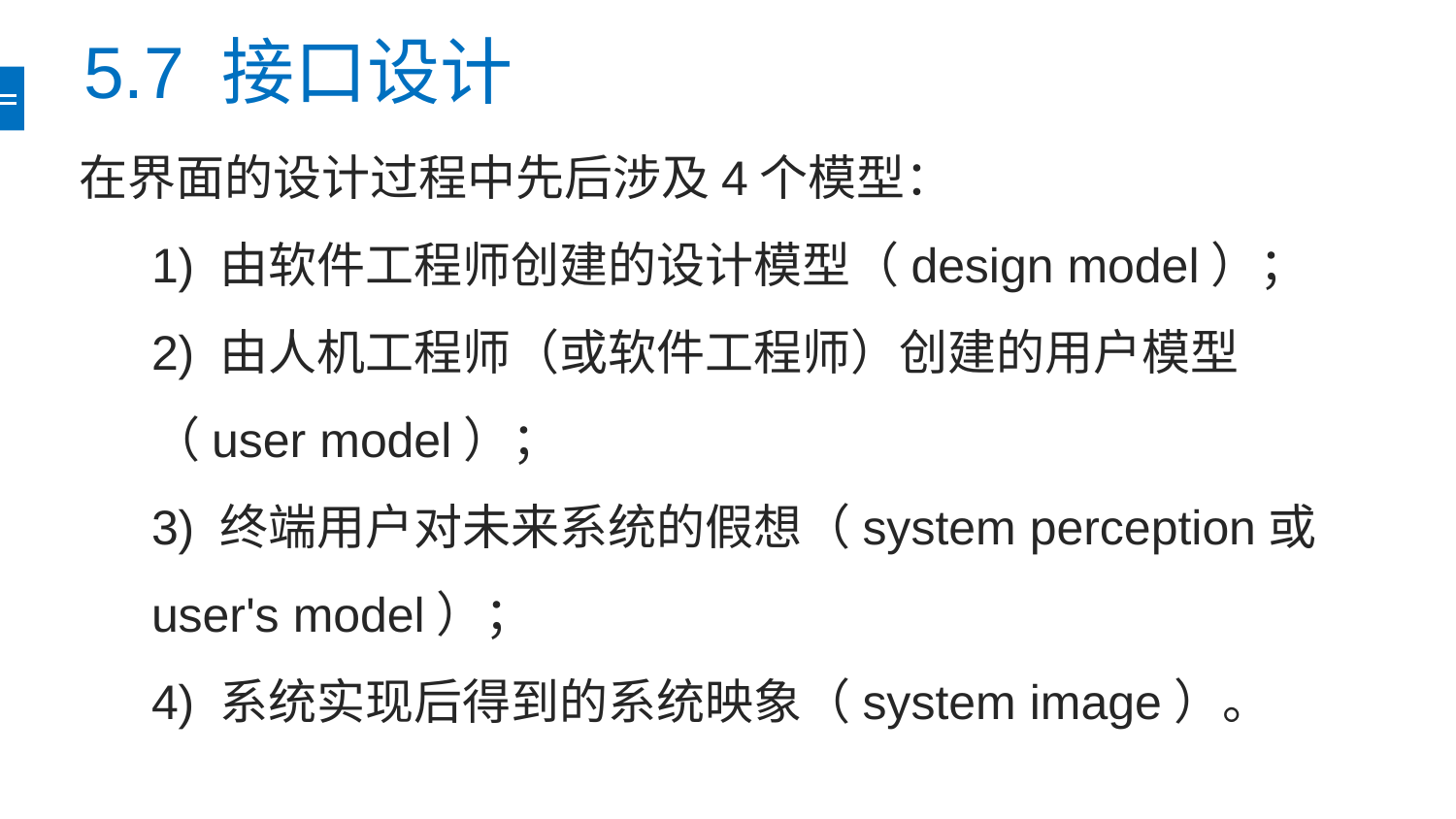

# 5.7 接口设计
在界面的设计过程中先后涉及4个模型：
1) 由软件工程师创建的设计模型（design model）；
2) 由人机工程师（或软件工程师）创建的用户模型（user model）；
3) 终端用户对未来系统的假想（system perception或user's model）；
4) 系统实现后得到的系统映象（system image）。